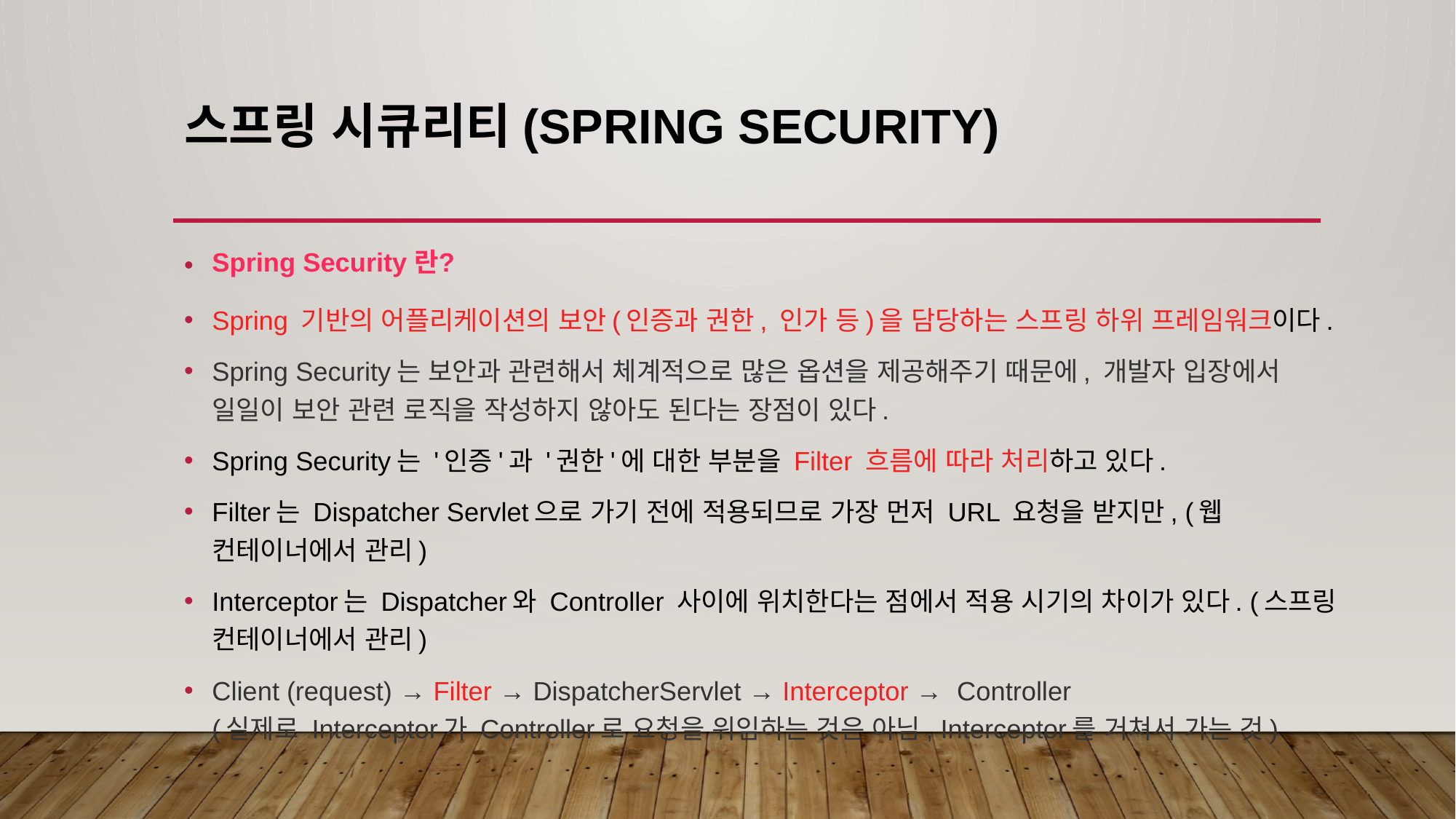

# 스프링 시큐리티(Spring Security)
Spring Security 란?
Spring 기반의 어플리케이션의 보안(인증과 권한, 인가 등)을 담당하는 스프링 하위 프레임워크이다.
Spring Security는 보안과 관련해서 체계적으로 많은 옵션을 제공해주기 때문에, 개발자 입장에서 일일이 보안 관련 로직을 작성하지 않아도 된다는 장점이 있다.
Spring Security는 '인증'과 '권한'에 대한 부분을 Filter 흐름에 따라 처리하고 있다.
Filter는 Dispatcher Servlet으로 가기 전에 적용되므로 가장 먼저 URL 요청을 받지만, (웹 컨테이너에서 관리)
Interceptor는 Dispatcher와 Controller 사이에 위치한다는 점에서 적용 시기의 차이가 있다. (스프링 컨테이너에서 관리)
Client (request) → Filter → DispatcherServlet → Interceptor →  Controller
(실제로 Interceptor가 Controller로 요청을 위임하는 것은 아님, Interceptor를 거쳐서 가는 것)